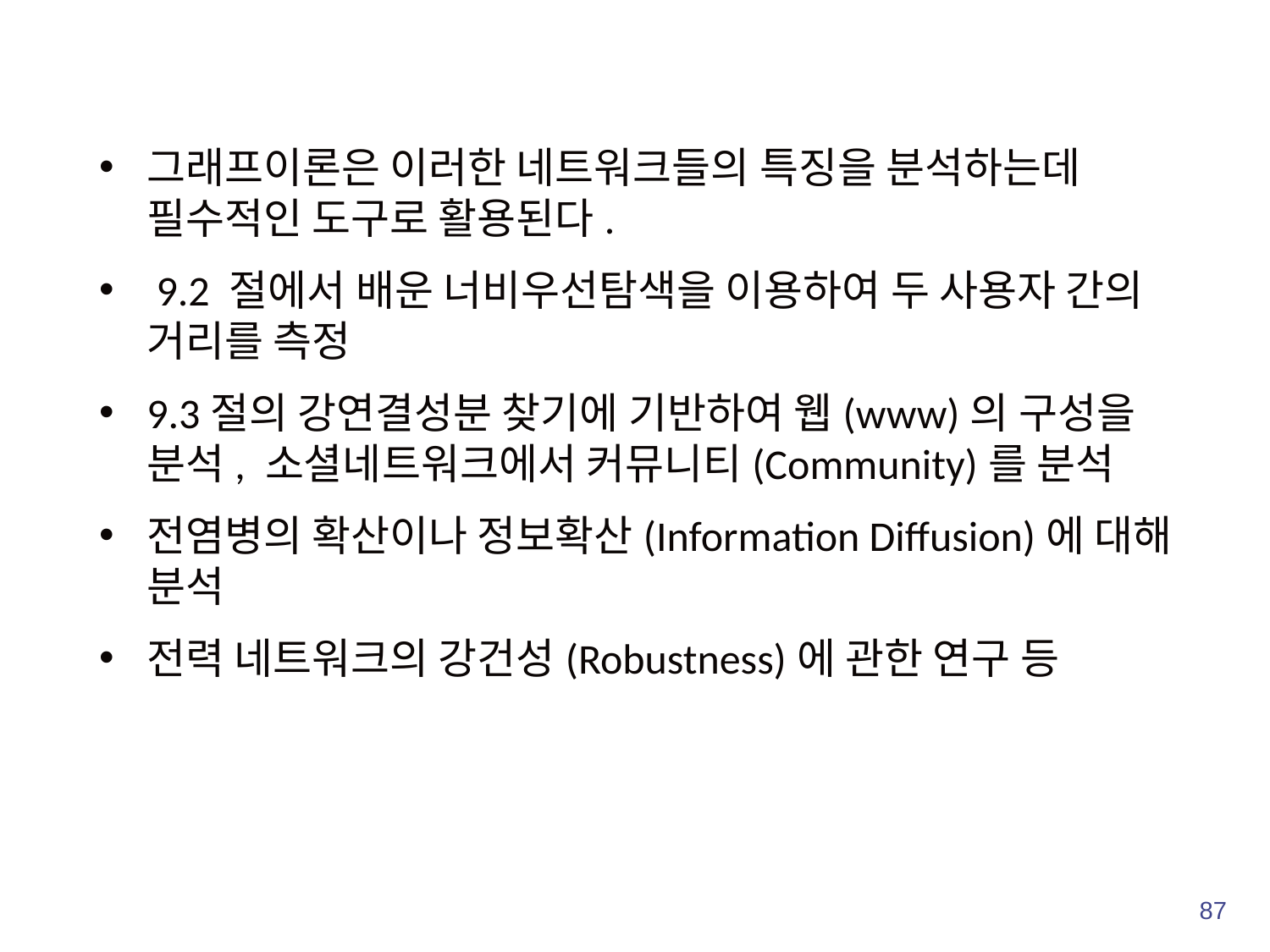

그래프이론은 이러한 네트워크들의 특징을 분석하는데 필수적인 도구로 활용된다.
 9.2 절에서 배운 너비우선탐색을 이용하여 두 사용자 간의 거리를 측정
9.3절의 강연결성분 찾기에 기반하여 웹(www)의 구성을 분석, 소셜네트워크에서 커뮤니티(Community)를 분석
전염병의 확산이나 정보확산(Information Diffusion)에 대해 분석
전력 네트워크의 강건성(Robustness)에 관한 연구 등
87